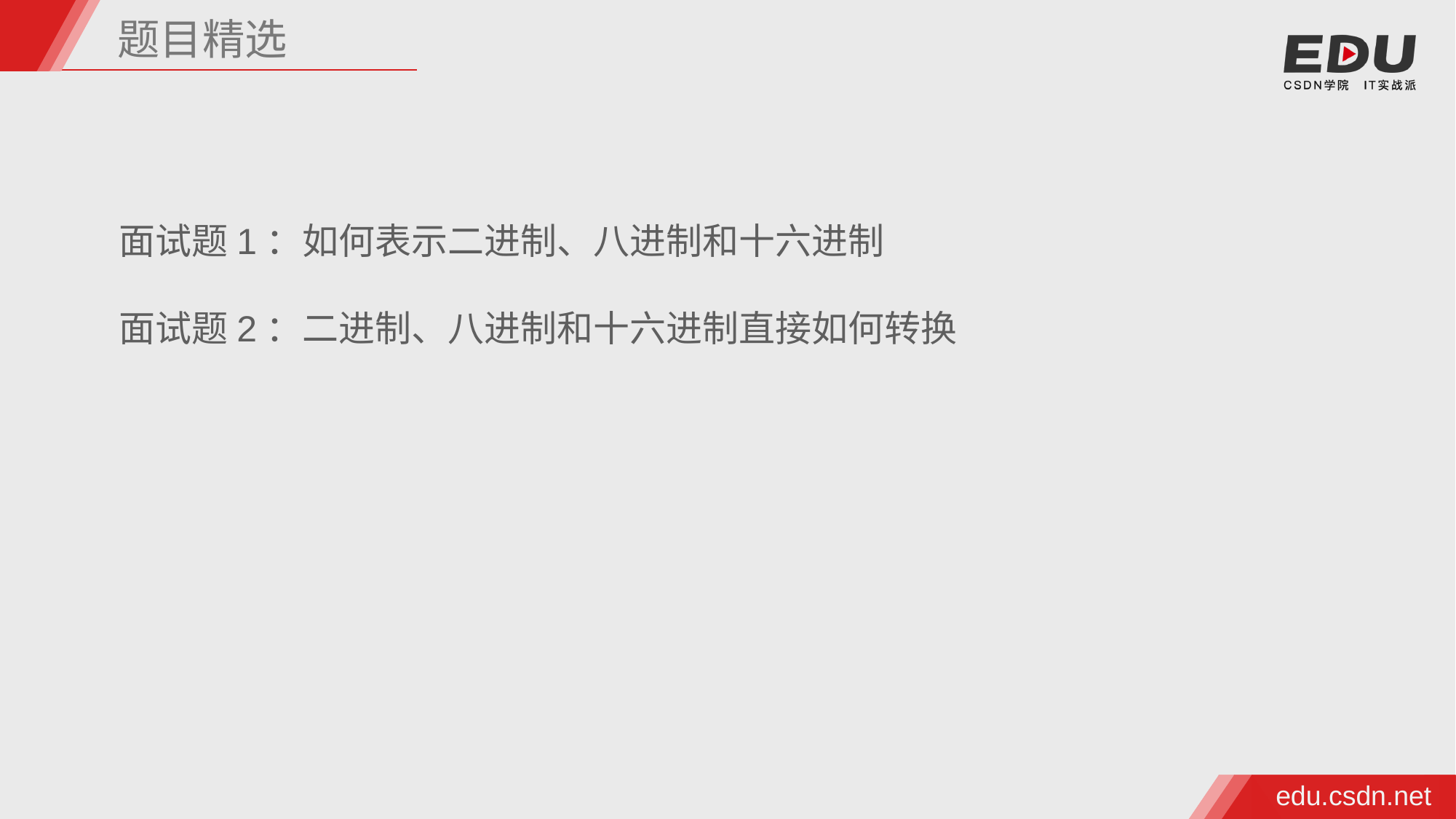

题目精选
面试题1：如何表示二进制、八进制和十六进制
面试题2：二进制、八进制和十六进制直接如何转换
edu.csdn.net